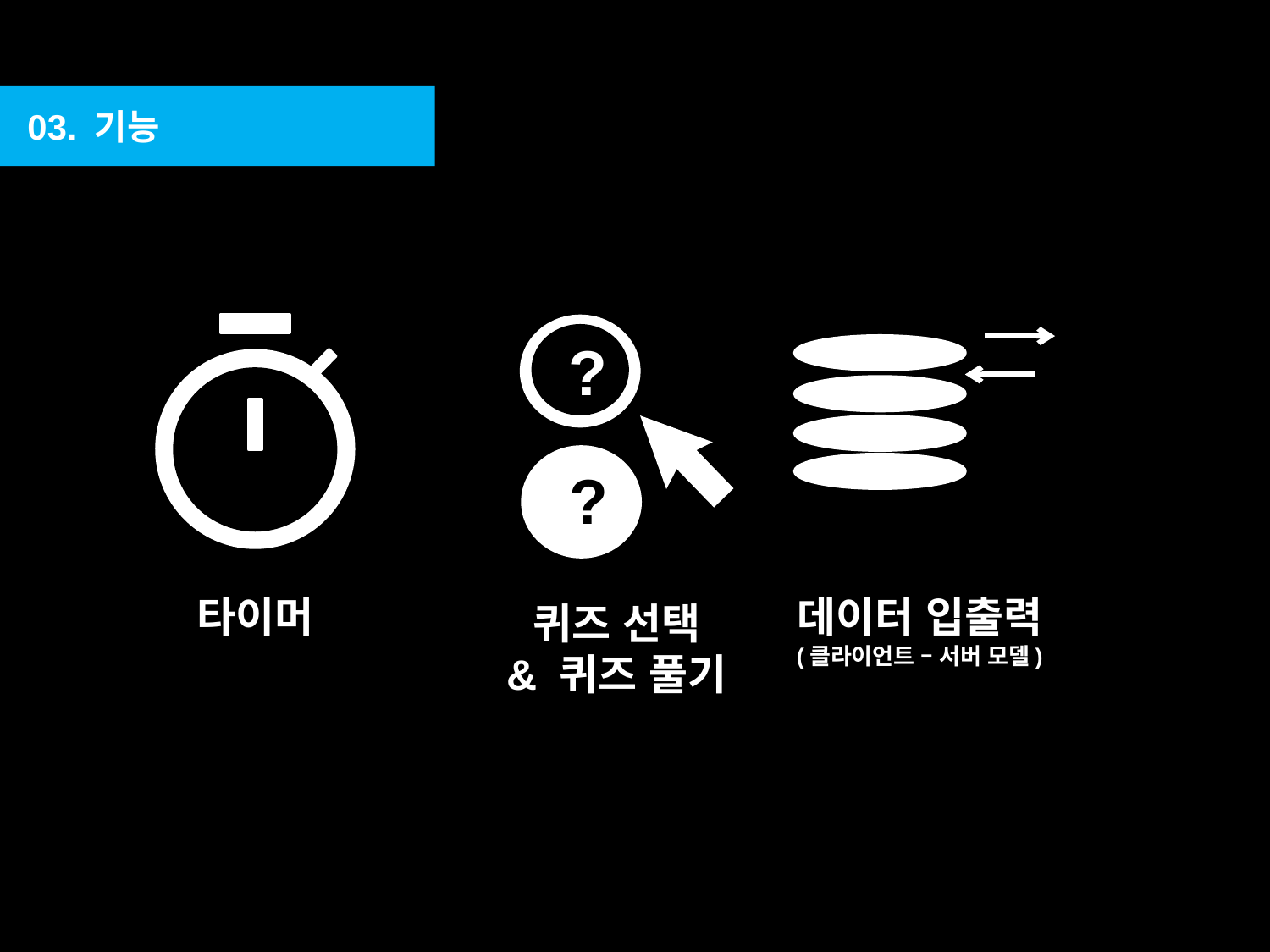

03. 기능

타이머

퀴즈 선택
& 퀴즈 풀기
?
?

데이터 입출력
(클라이언트 – 서버 모델)